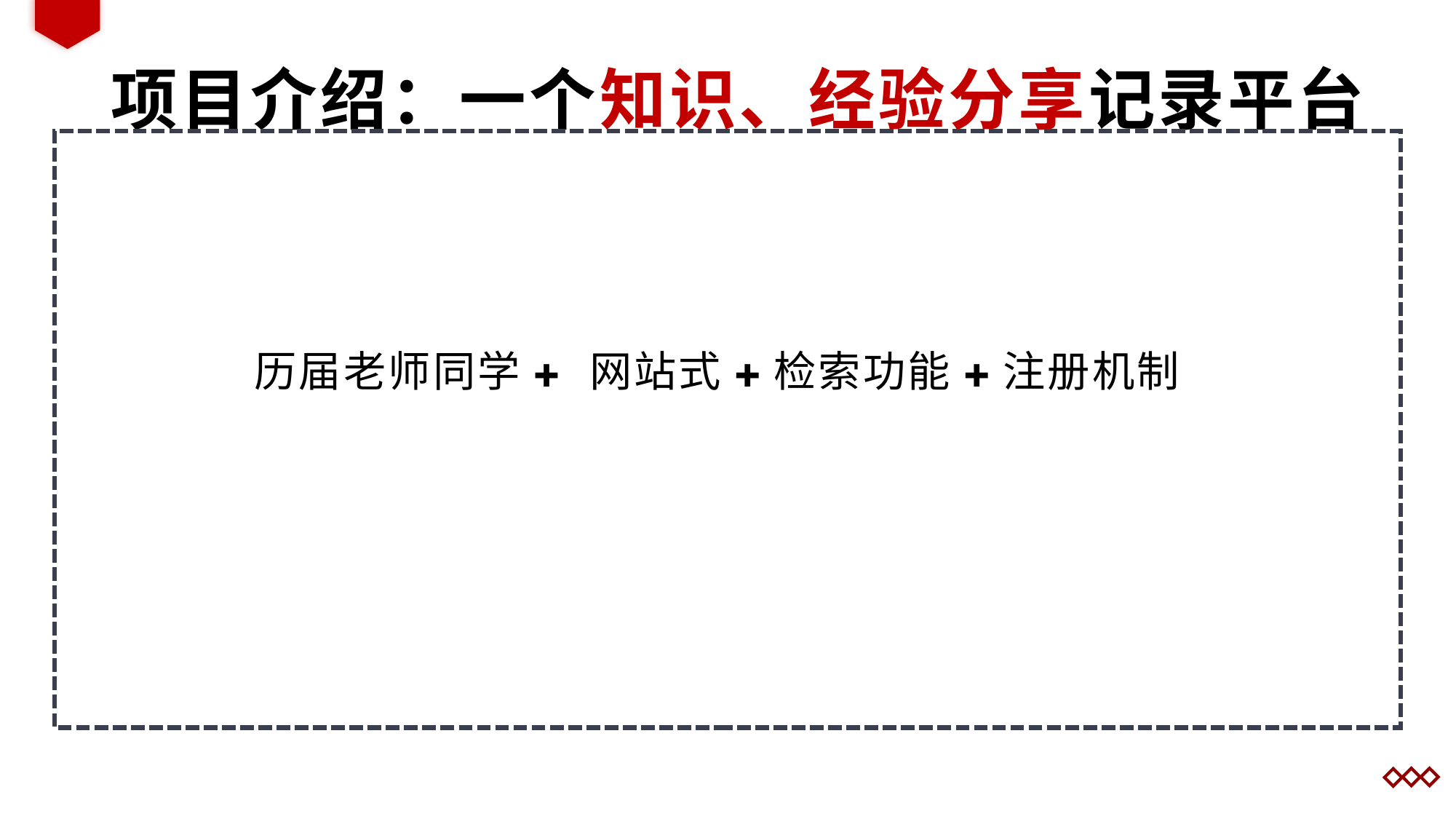

项目介绍：一个知识、经验分享记录平台

          历届老师同学+ 网站式+检索功能+注册机制